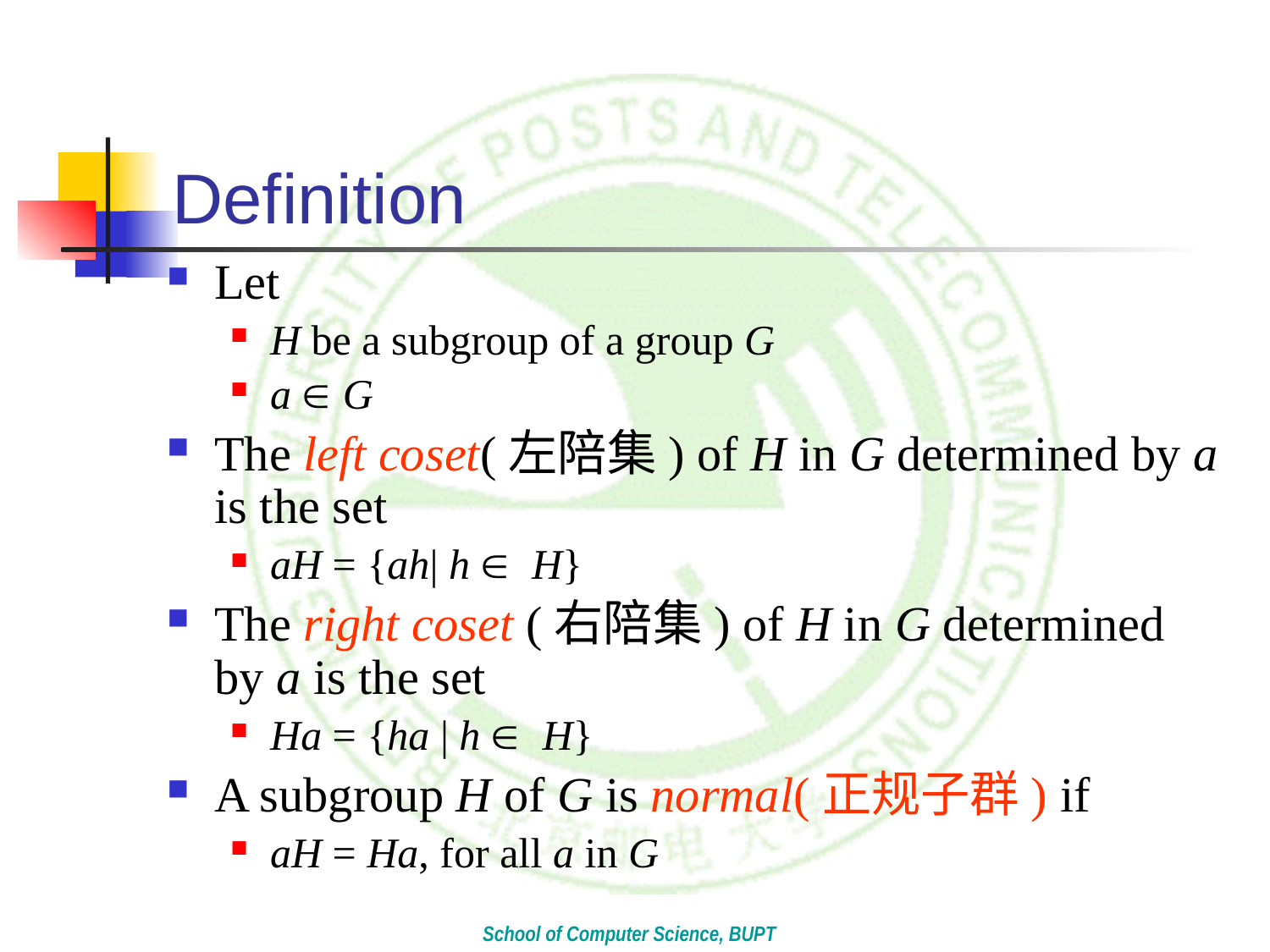

# Definition
Let
H be a subgroup of a group G
a ∈ G
The left coset(左陪集) of H in G determined by a is the set
aH = {ah| h ∈  H}
The right coset (右陪集) of H in G determined by a is the set
Ha = {ha | h ∈  H}
A subgroup H of G is normal(正规子群) if
aH = Ha, for all a in G

School of Computer Science, BUPT
48